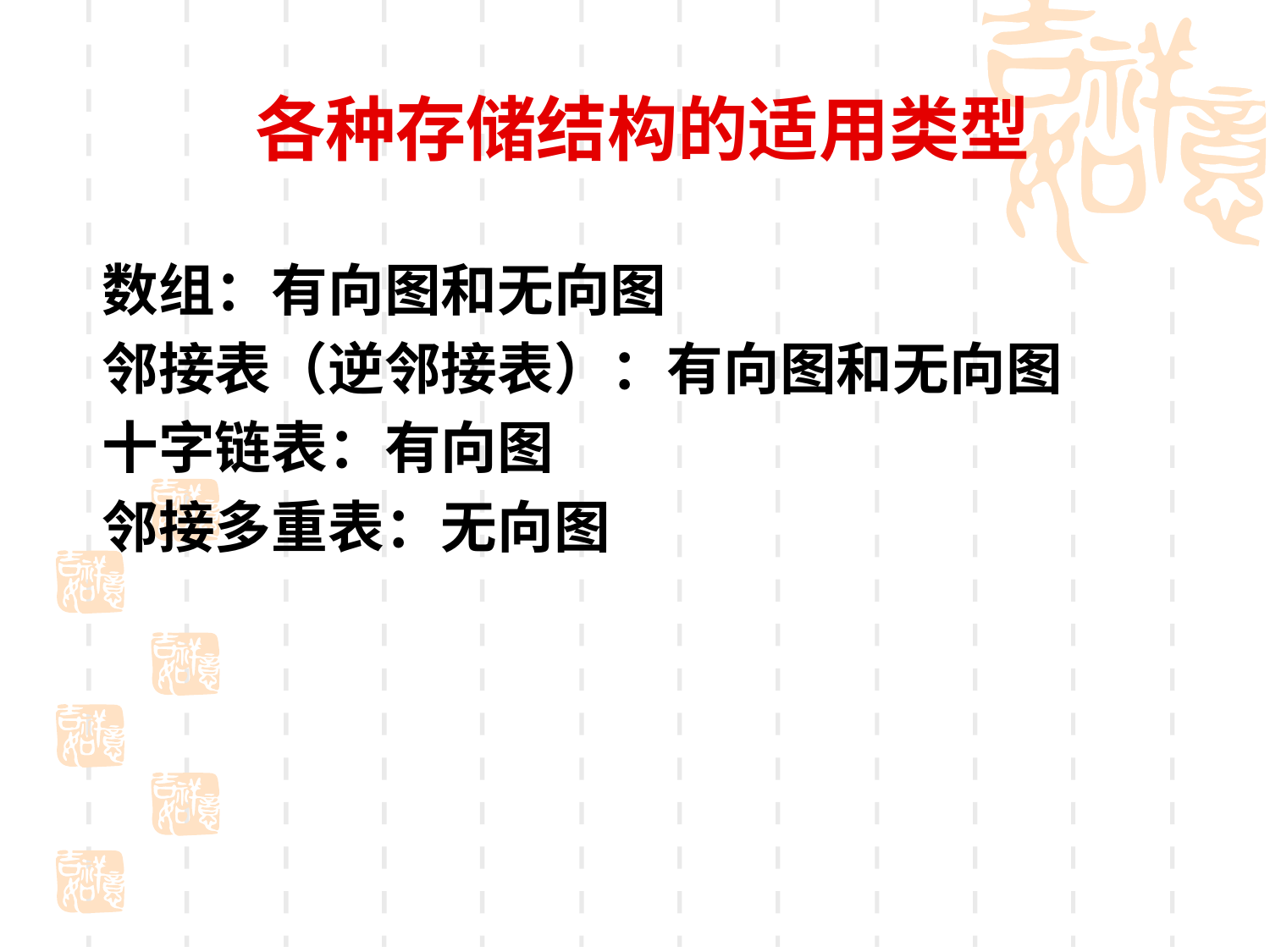

# 各种存储结构的适用类型
数组：有向图和无向图
邻接表（逆邻接表）：有向图和无向图
十字链表：有向图
邻接多重表：无向图